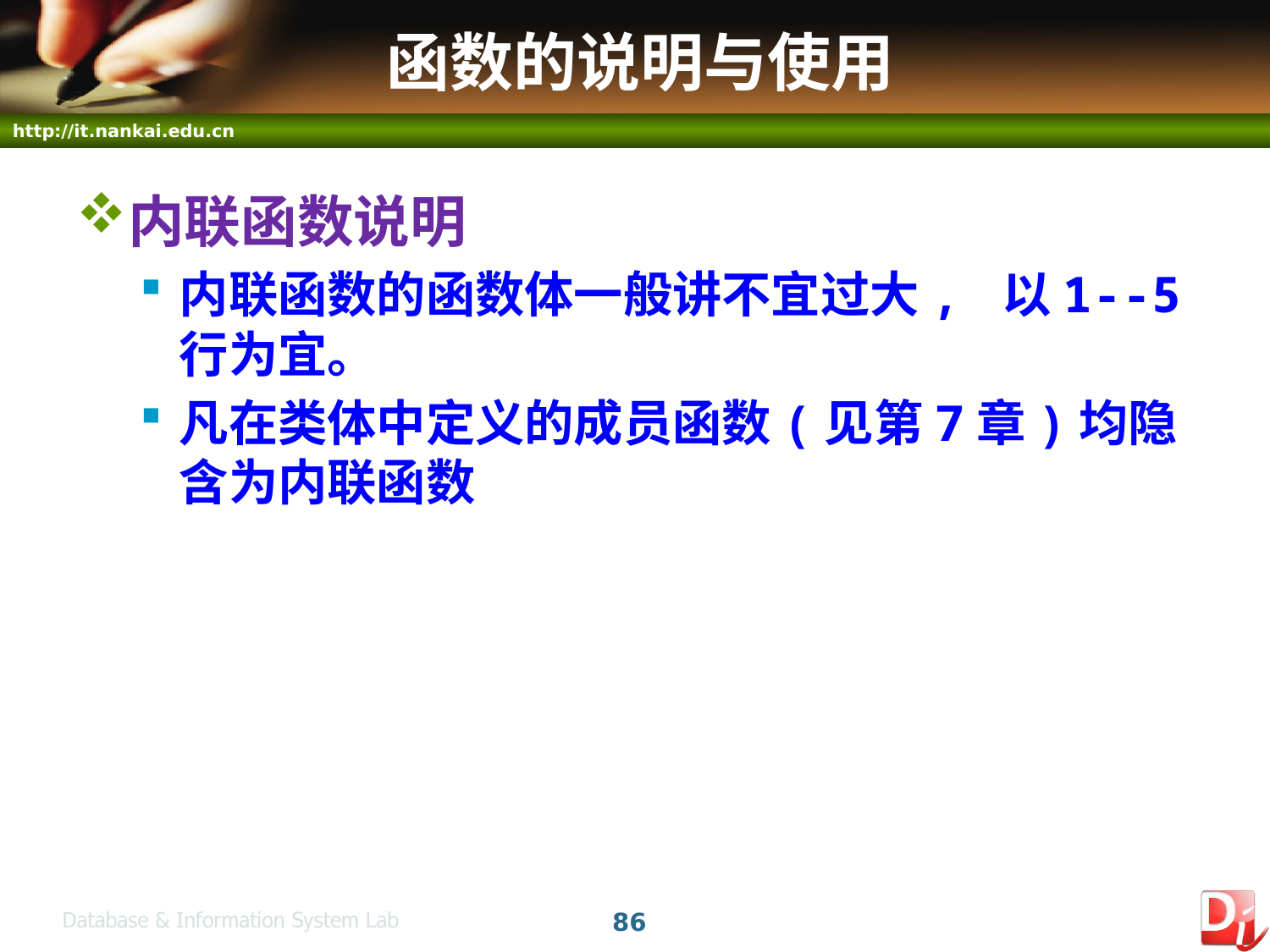

# 函数的说明与使用
内联函数说明
内联函数的函数体一般讲不宜过大, 以1--5行为宜。
凡在类体中定义的成员函数(见第7章)均隐含为内联函数
86
Database & Information System Lab